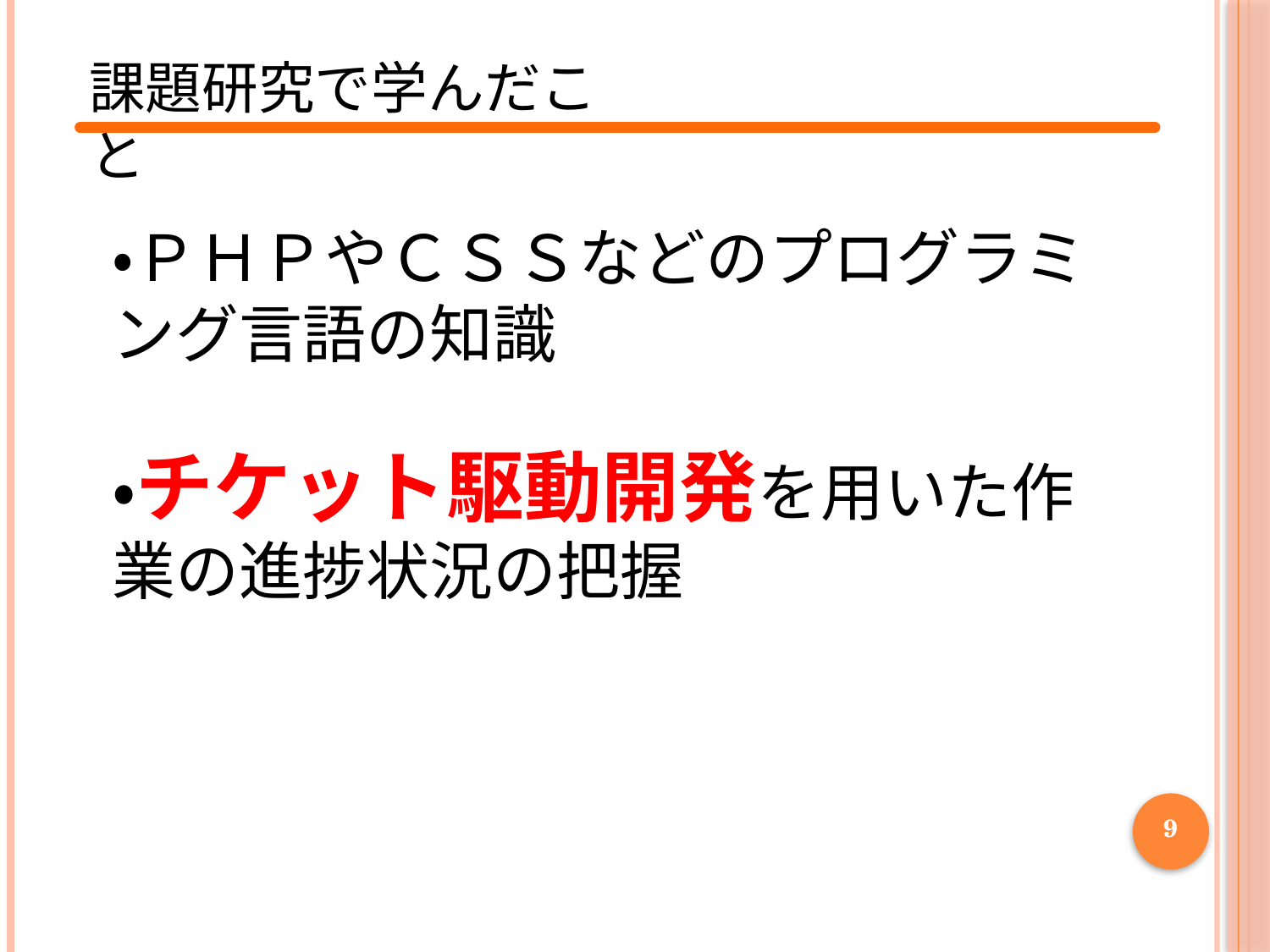

課題研究で学んだこと
・ＰＨＰやＣＳＳなどのプログラミング言語の知識

・チケット駆動開発を用いた作業の進捗状況の把握
9